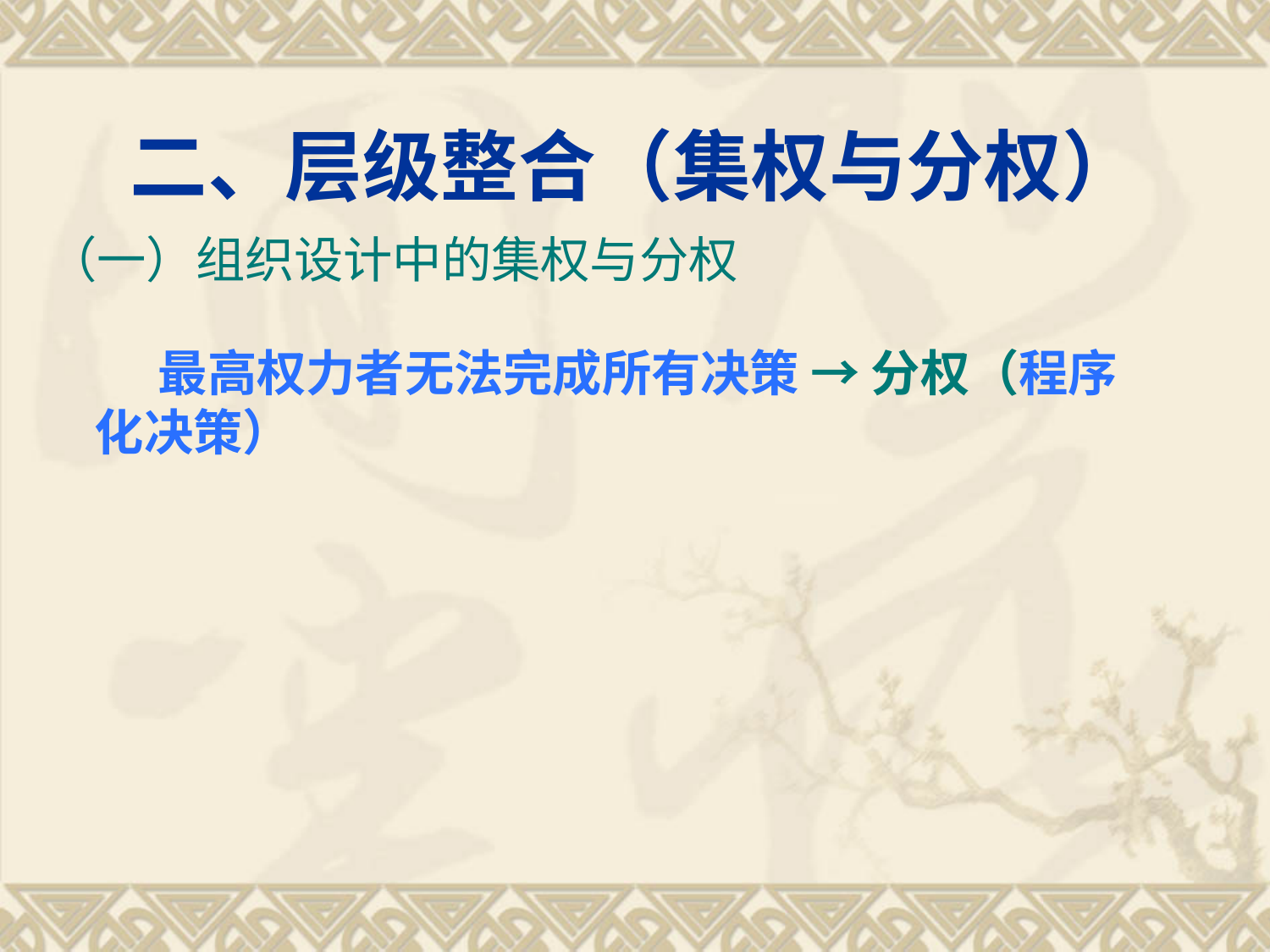

# 二、层级整合（集权与分权）
（一）组织设计中的集权与分权
最高权力者无法完成所有决策 → 分权（程序化决策）